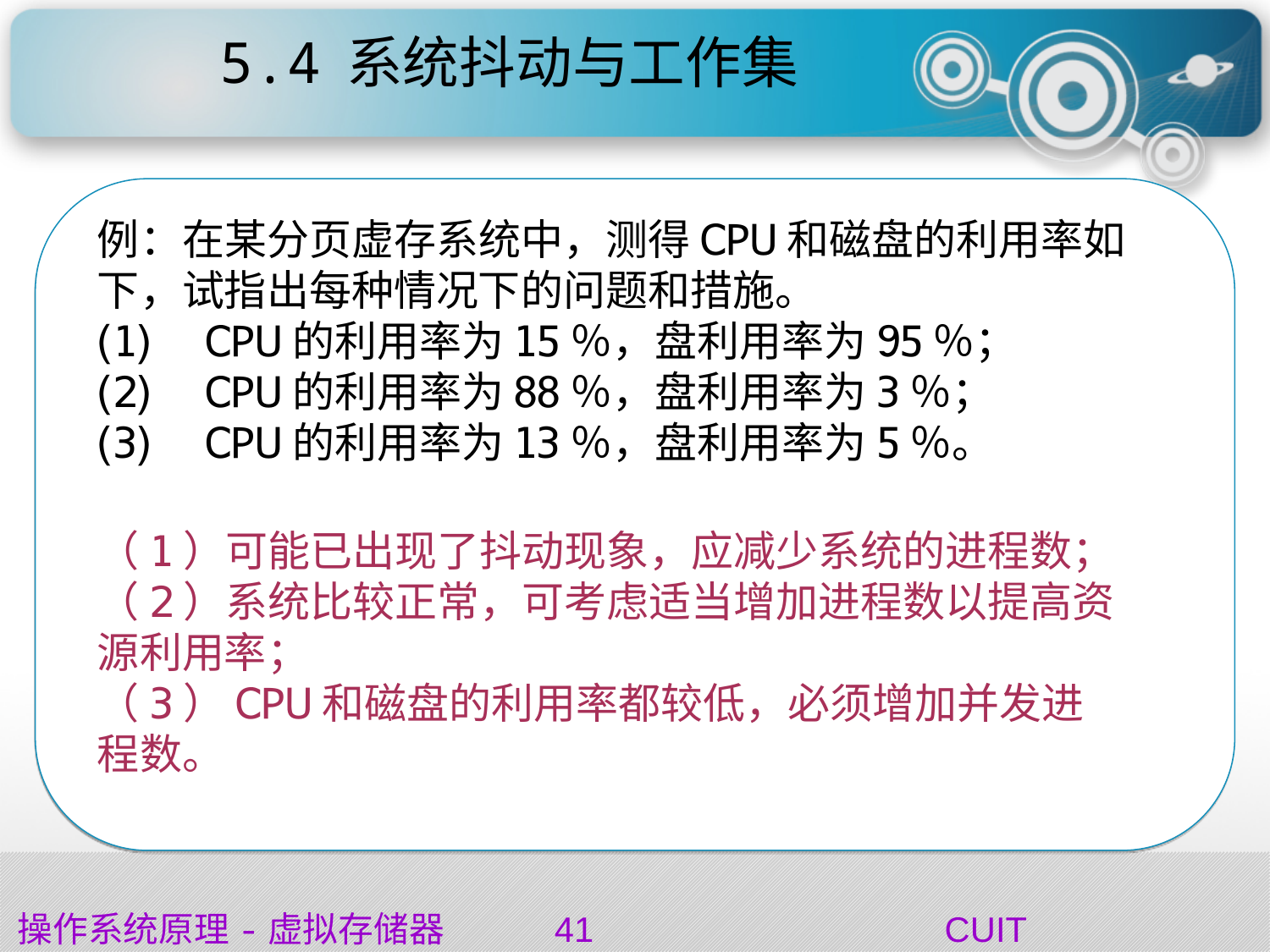

# 5.4	系统抖动与工作集
例：在某分页虚存系统中，测得CPU和磁盘的利用率如下，试指出每种情况下的问题和措施。
(1)    CPU的利用率为15％，盘利用率为95％；
(2)    CPU的利用率为88％，盘利用率为3％；
(3)    CPU的利用率为13％，盘利用率为5％。
（1）可能已出现了抖动现象，应减少系统的进程数；
（2）系统比较正常，可考虑适当增加进程数以提高资源利用率；
（3）CPU和磁盘的利用率都较低，必须增加并发进程数。